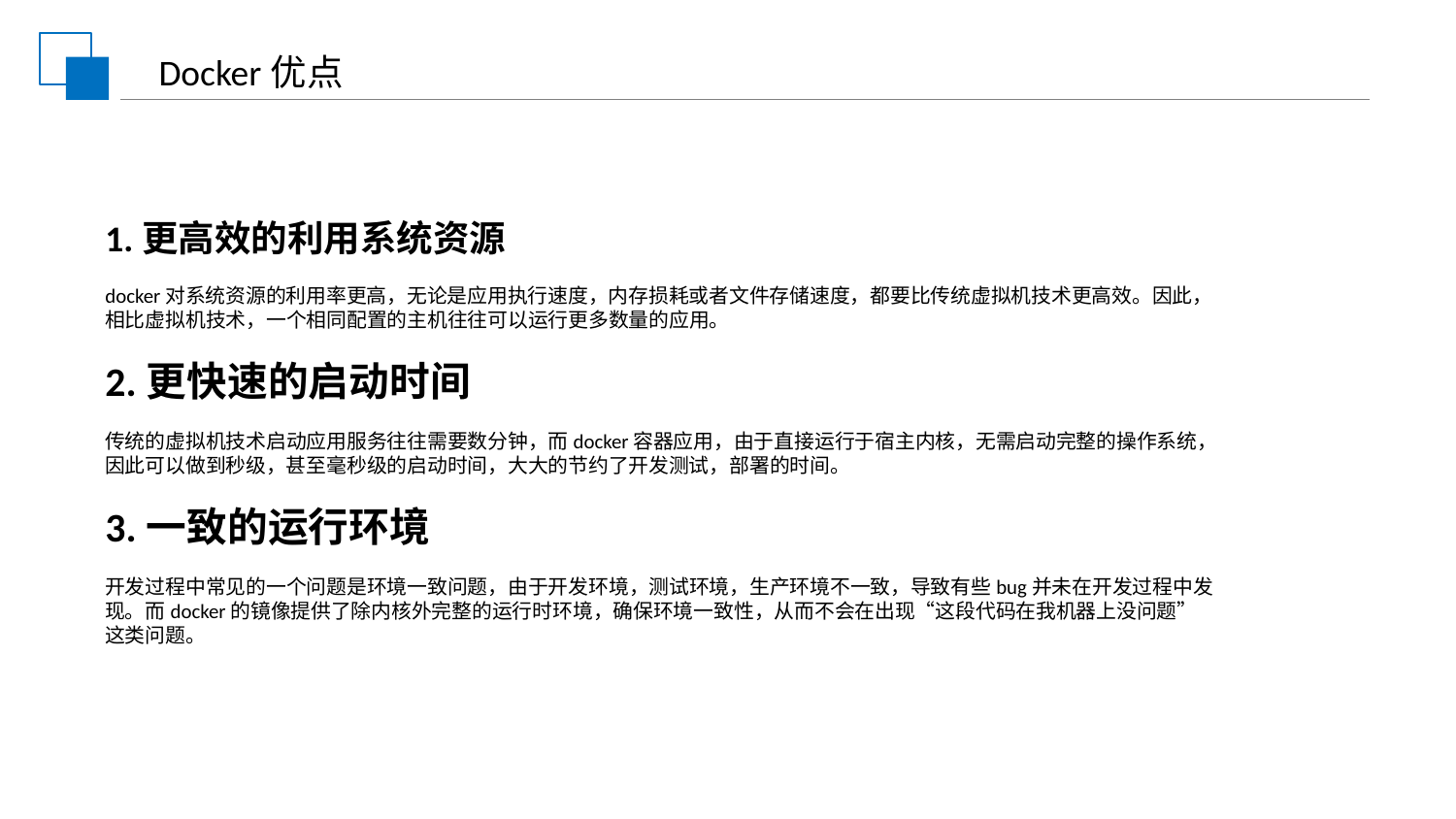

Docker优点
1.更高效的利用系统资源

docker对系统资源的利用率更高，无论是应用执行速度，内存损耗或者文件存储速度，都要比传统虚拟机技术更高效。因此，相比虚拟机技术，一个相同配置的主机往往可以运行更多数量的应用。

2.更快速的启动时间

传统的虚拟机技术启动应用服务往往需要数分钟，而docker容器应用，由于直接运行于宿主内核，无需启动完整的操作系统，因此可以做到秒级，甚至毫秒级的启动时间，大大的节约了开发测试，部署的时间。

3.一致的运行环境

开发过程中常见的一个问题是环境一致问题，由于开发环境，测试环境，生产环境不一致，导致有些bug并未在开发过程中发现。而docker的镜像提供了除内核外完整的运行时环境，确保环境一致性，从而不会在出现“这段代码在我机器上没问题”这类问题。